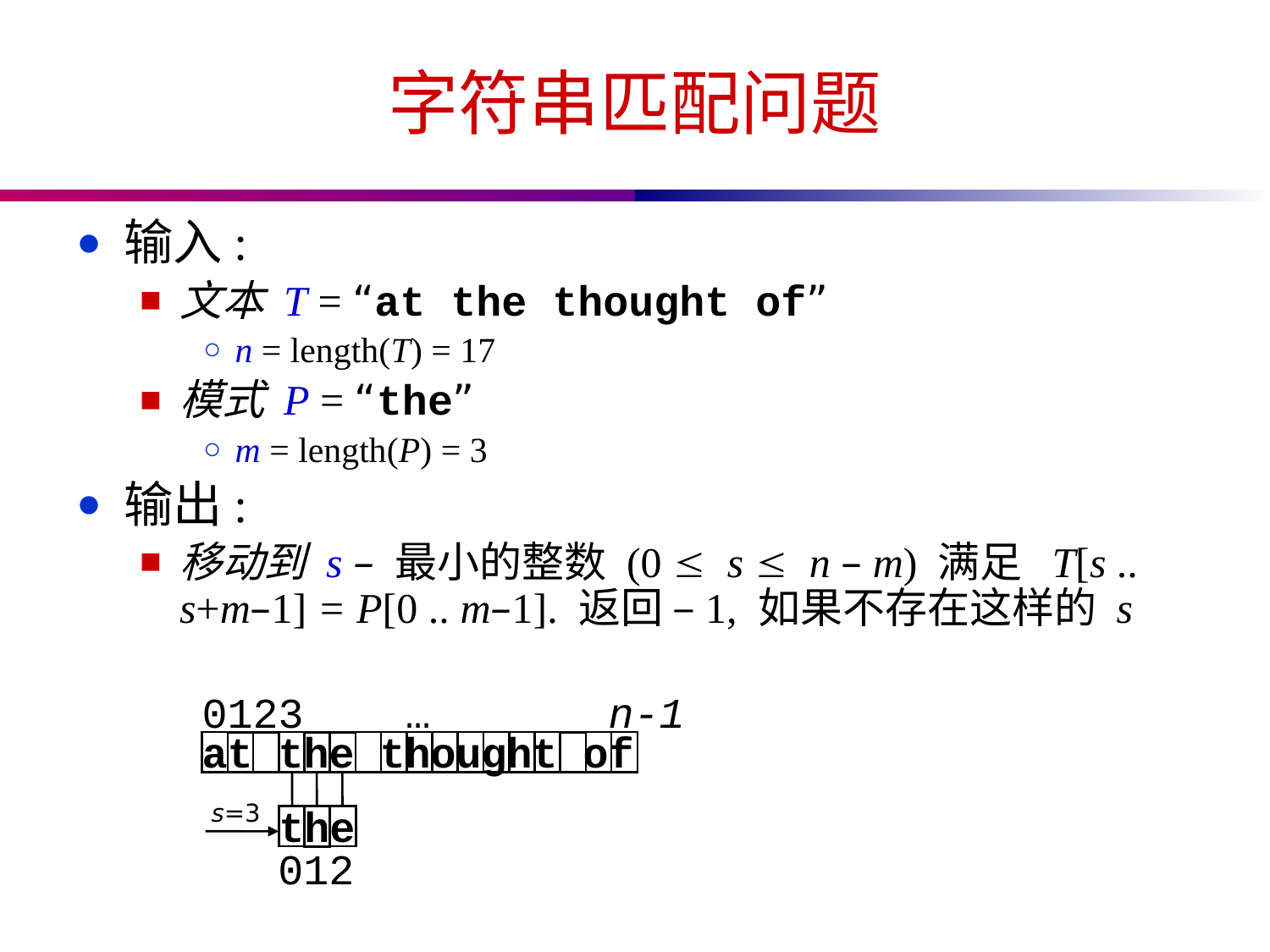

# 字符串匹配问题
输入:
文本 T = “at the thought of”
n = length(T) = 17
模式 P = “the”
m = length(P) = 3
输出:
移动到 s – 最小的整数 (0 ≤ s ≤ n – m) 满足  T[s .. s+m–1] = P[0 .. m–1]. 返回 –1, 如果不存在这样的 s
0123    …       n-1
at the thought of

s=3
the

012